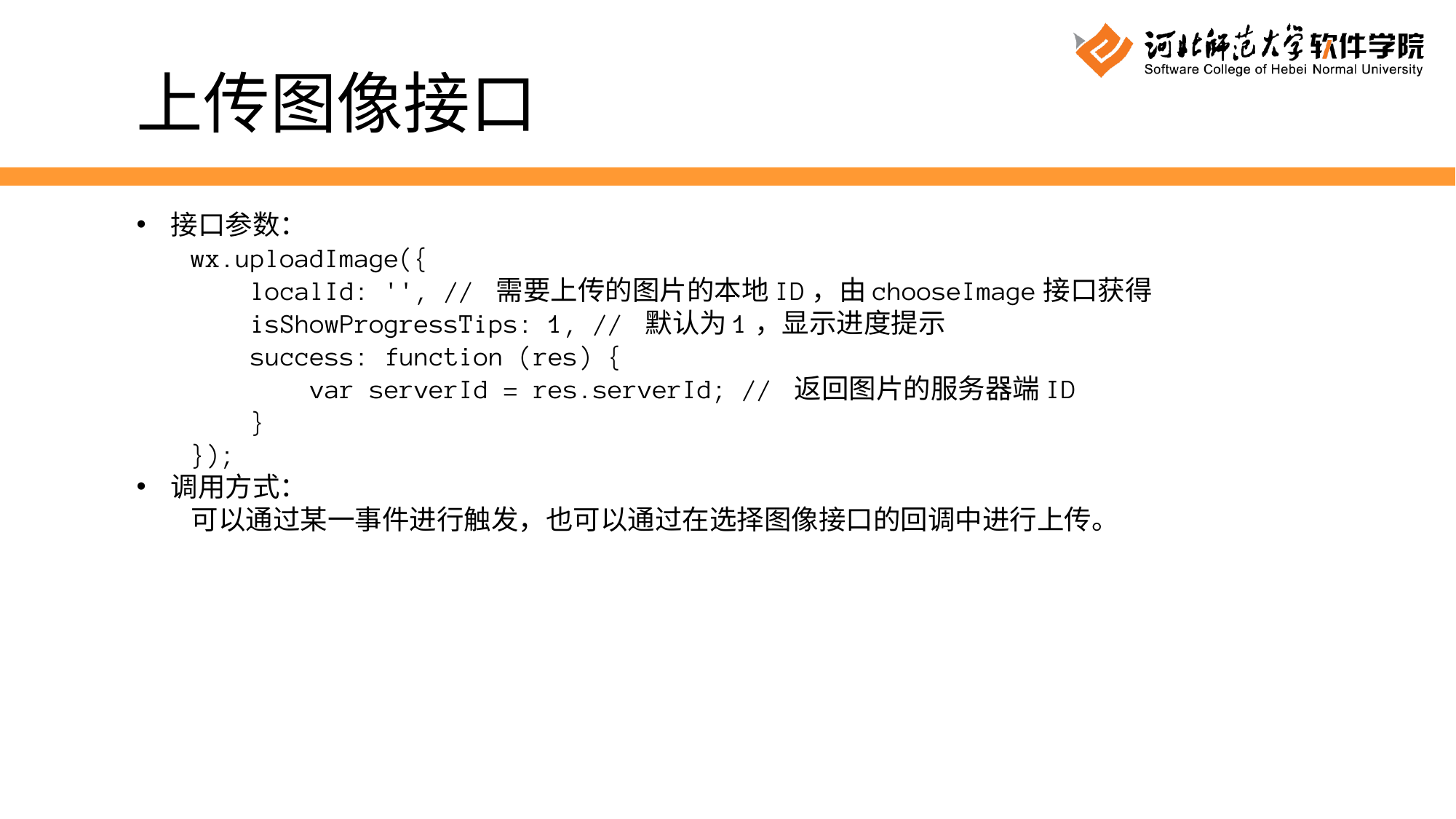

上传图像接口
接口参数：
wx.uploadImage({
    localId: '', // 需要上传的图片的本地ID，由chooseImage接口获得
    isShowProgressTips: 1, // 默认为1，显示进度提示
    success: function (res) {
        var serverId = res.serverId; // 返回图片的服务器端ID
    }
});
调用方式：
可以通过某一事件进行触发，也可以通过在选择图像接口的回调中进行上传。